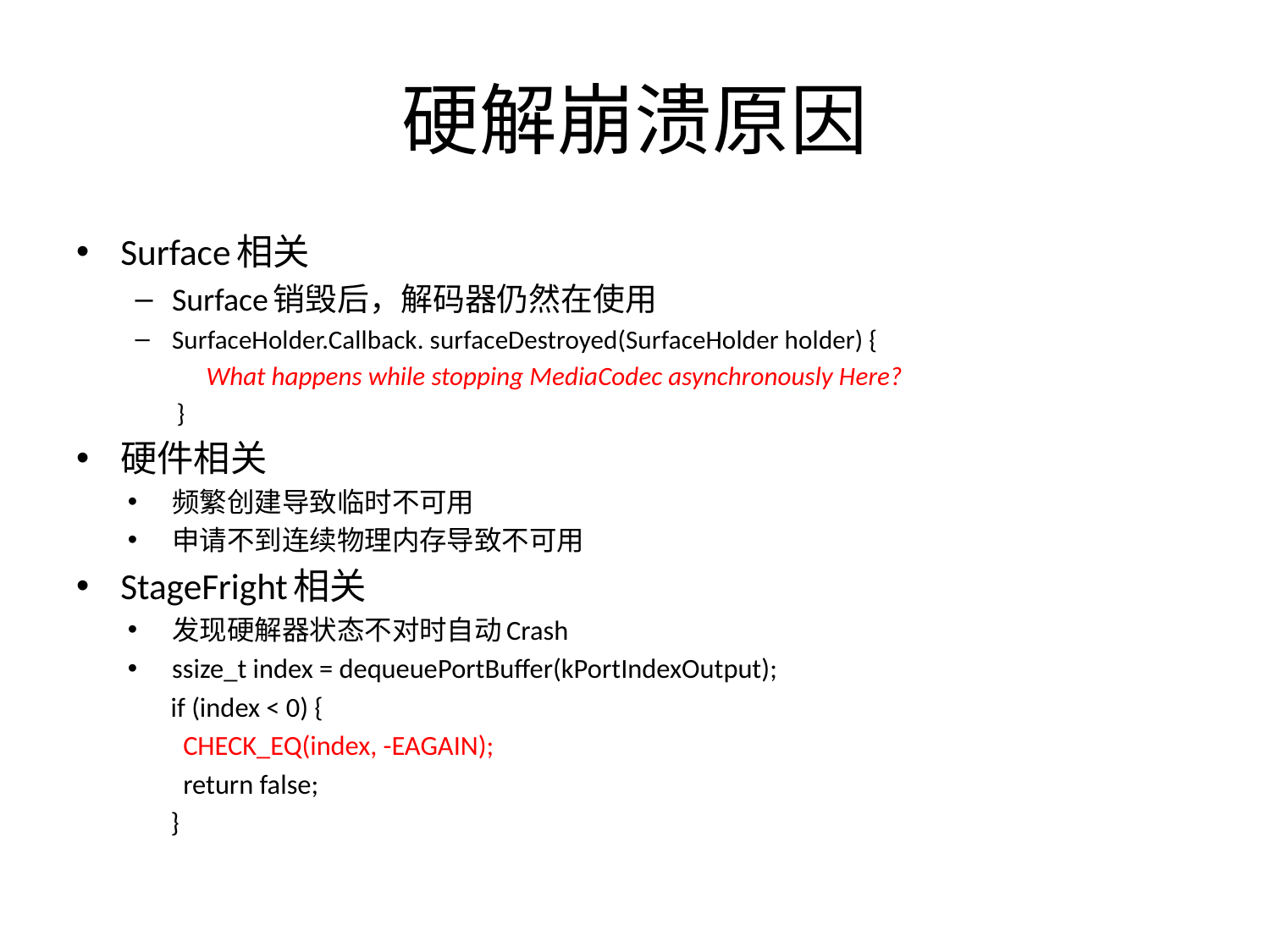

# 硬解崩溃原因
Surface相关
Surface销毁后，解码器仍然在使用
SurfaceHolder.Callback. surfaceDestroyed(SurfaceHolder holder) {
            What happens while stopping MediaCodec asynchronously Here?
       }
硬件相关
频繁创建导致临时不可用
申请不到连续物理内存导致不可用
StageFright相关
发现硬解器状态不对时自动Crash
ssize_t index = dequeuePortBuffer(kPortIndexOutput);
       if (index < 0) {
         CHECK_EQ(index, -EAGAIN);
         return false;
       }